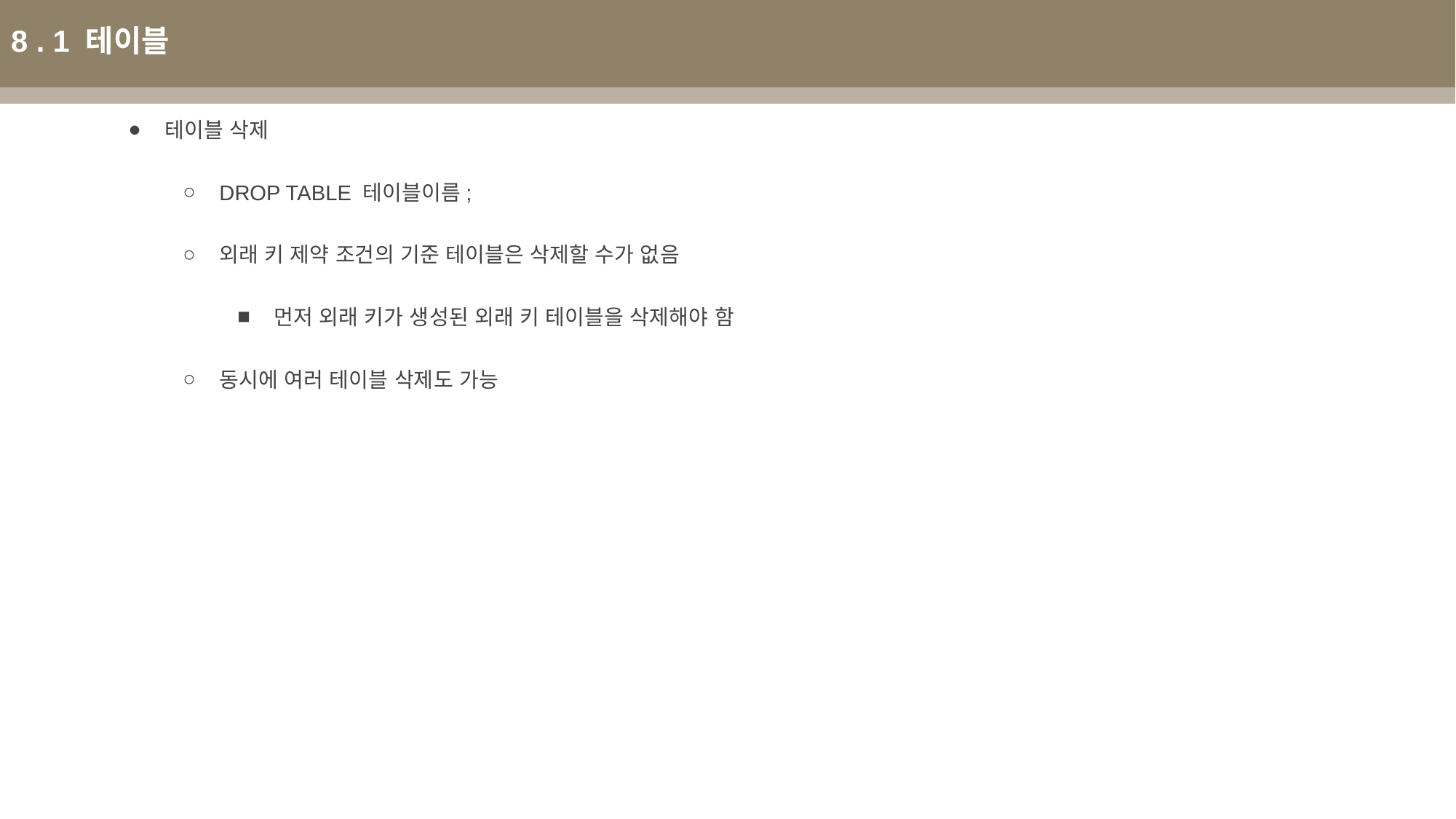

8 . 1 테이블
테이블 삭제
DROP TABLE 테이블이름;
외래 키 제약 조건의 기준 테이블은 삭제할 수가 없음
먼저 외래 키가 생성된 외래 키 테이블을 삭제해야 함
동시에 여러 테이블 삭제도 가능